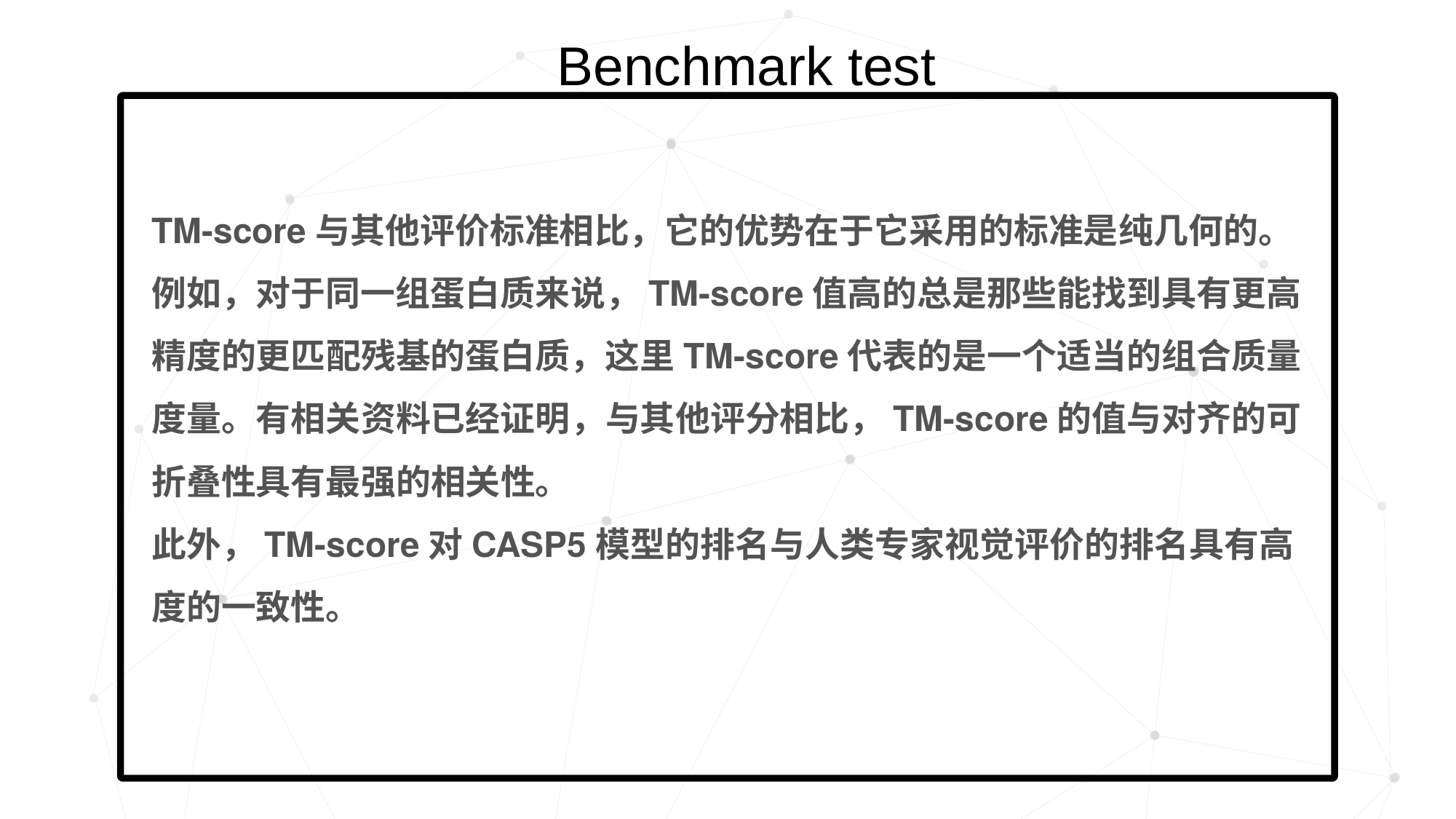

Benchmark test

TM-score与其他评价标准相比，它的优势在于它采用的标准是纯几何的。例如，对于同一组蛋白质来说，TM-score值高的总是那些能找到具有更高精度的更匹配残基的蛋白质，这里TM-score代表的是一个适当的组合质量度量。有相关资料已经证明，与其他评分相比，TM-score的值与对齐的可折叠性具有最强的相关性。
此外，TM-score对CASP5模型的排名与人类专家视觉评价的排名具有高度的一致性。